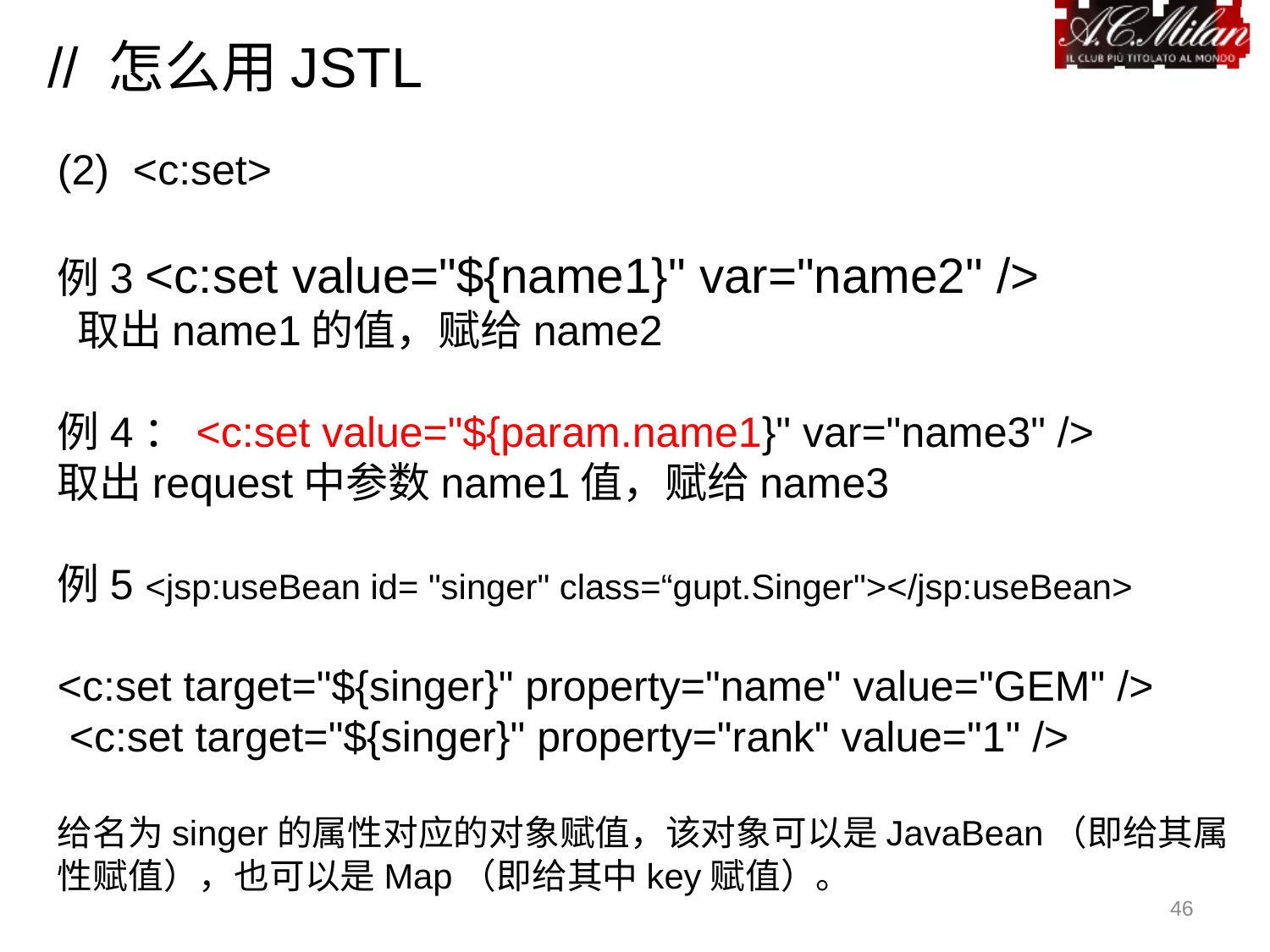

// 怎么用JSTL
(2)  <c:set>

例3 <c:set value="${name1}" var="name2" />
 取出name1的值，赋给name2

例4：<c:set value="${param.name1}" var="name3" />
取出request中参数name1值，赋给name3

例5 <jsp:useBean id= "singer" class=“gupt.Singer"></jsp:useBean>

<c:set target="${singer}" property="name" value="GEM" />
 <c:set target="${singer}" property="rank" value="1" />

给名为singer的属性对应的对象赋值，该对象可以是JavaBean（即给其属性赋值），也可以是Map（即给其中key赋值）。
46